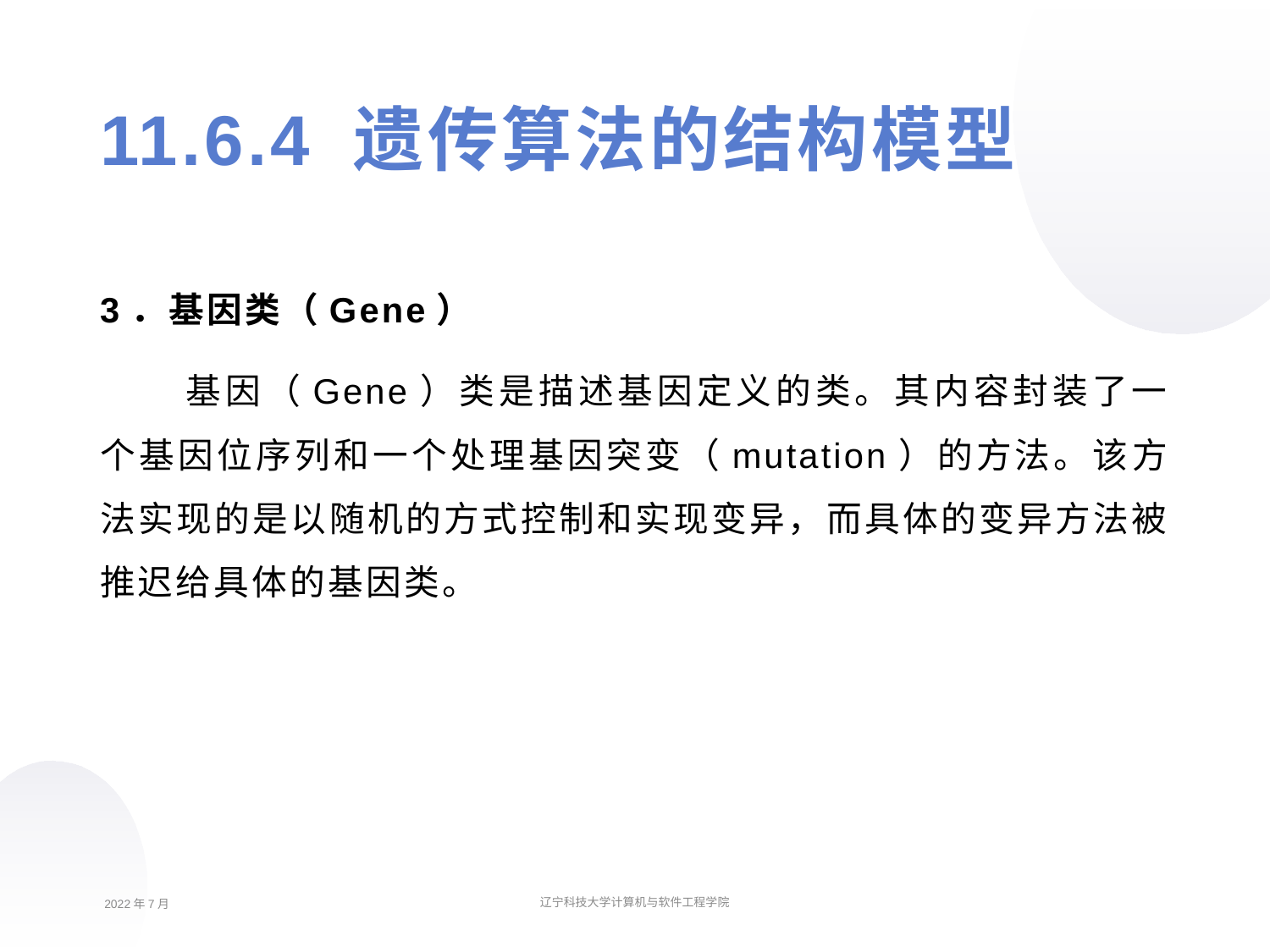

11.6.4 遗传算法的结构模型
3．基因类（Gene）
 基因（Gene）类是描述基因定义的类。其内容封装了一个基因位序列和一个处理基因突变（mutation）的方法。该方法实现的是以随机的方式控制和实现变异，而具体的变异方法被推迟给具体的基因类。

2022年7月
辽宁科技大学计算机与软件工程学院
181